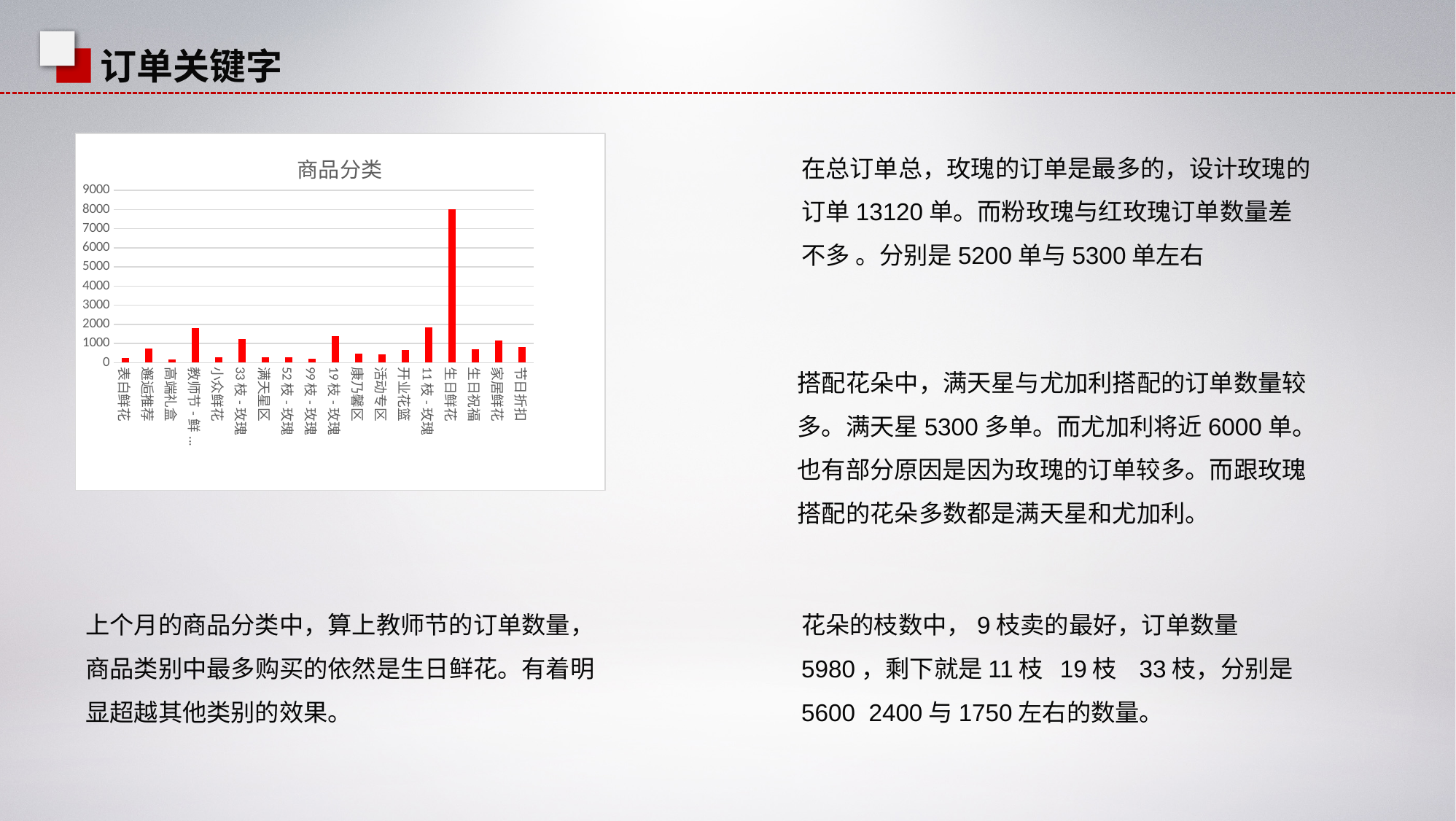

订单关键字

### Chart: 商品分类

| Category |  |
|---|---|
| 表白鲜花	 | 236.0 |
| 邂逅推荐	 | 750.0 |
| 高端礼盒	 | 170.0 |
| 教师节-鲜花预定	 | 1809.0 |
| 小众鲜花	 | 290.0 |
| 33枝-玫瑰	 | 1219.0 |
| 满天星区	 | 263.0 |
| 52枝-玫瑰	 | 295.0 |
| 99枝-玫瑰	 | 214.0 |
| 19枝-玫瑰	 | 1390.0 |
| 康乃馨区	 | 485.0 |
| 活动专区	 | 441.0 |
| 开业花篮	 | 671.0 |
| 11枝-玫瑰	 | 1854.0 |
| 生日鲜花	 | 8005.0 |
| 生日祝福	 | 694.0 |
| 家居鲜花	 | 1148.0 |
| 节日折扣	 | 797.0 |
在总订单总，玫瑰的订单是最多的，设计玫瑰的订单13120单。而粉玫瑰与红玫瑰订单数量差不多 。分别是5200单与5300单左右
搭配花朵中，满天星与尤加利搭配的订单数量较多。满天星5300多单。而尤加利将近6000单。也有部分原因是因为玫瑰的订单较多。而跟玫瑰搭配的花朵多数都是满天星和尤加利。
上个月的商品分类中，算上教师节的订单数量，商品类别中最多购买的依然是生日鲜花。有着明显超越其他类别的效果。
花朵的枝数中，9枝卖的最好，订单数量5980，剩下就是11枝  19枝   33枝，分别是5600  2400与1750左右的数量。